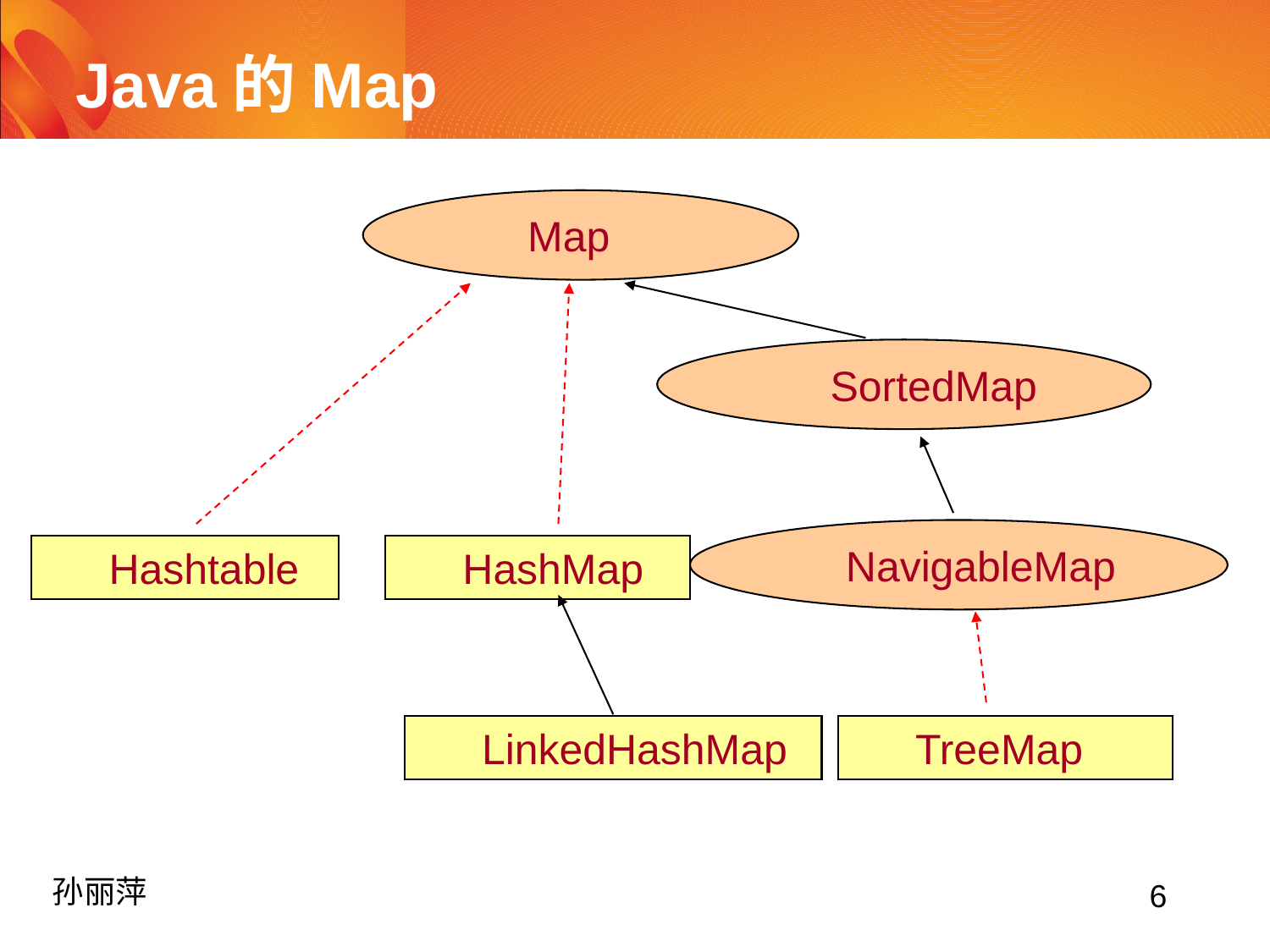

# Java的Map

  Map

  SortedMap

NavigableMap
Hashtable
HashMap

LinkedHashMap
TreeMap